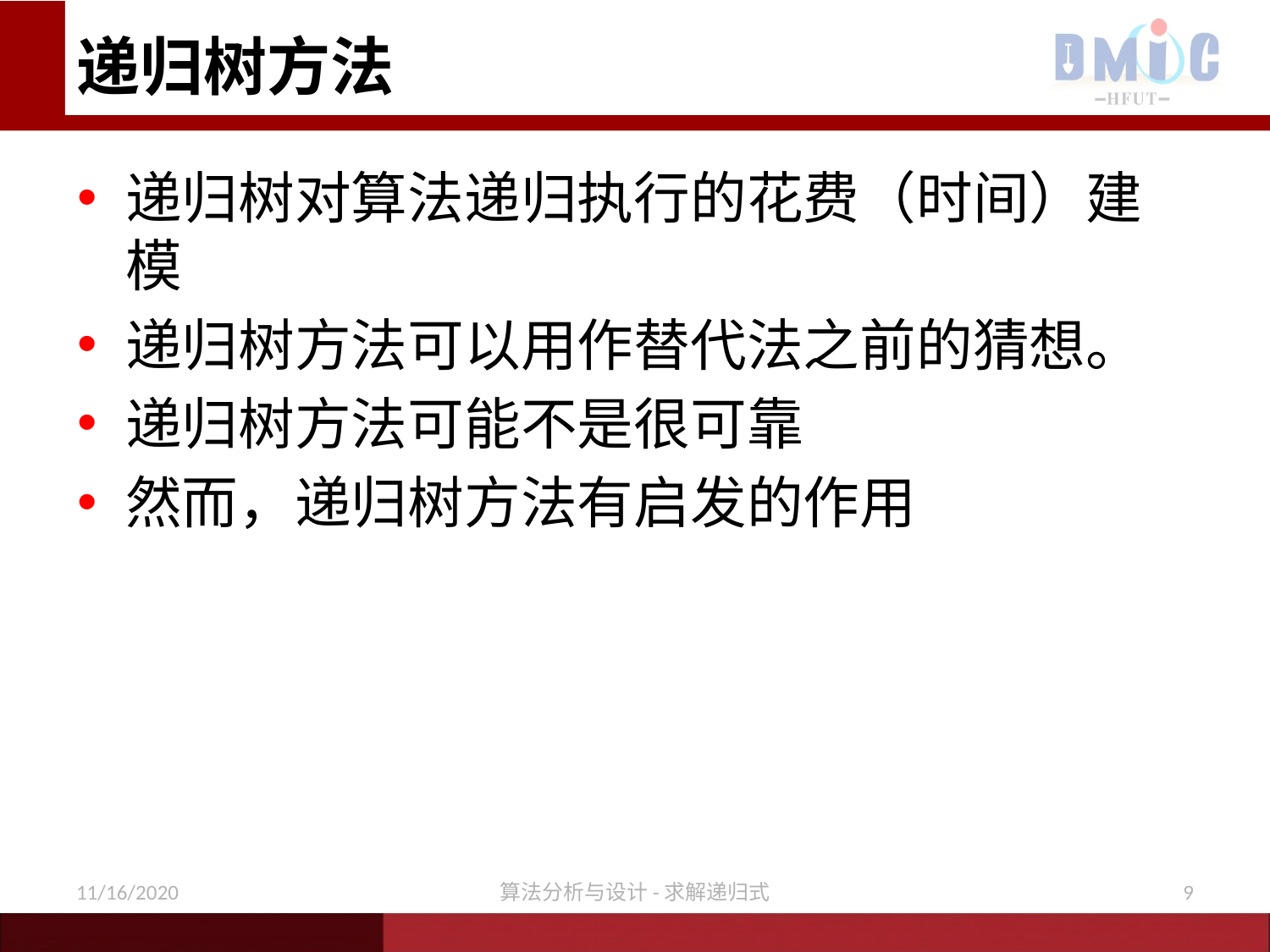

# 递归树方法
递归树对算法递归执行的花费（时间）建模
递归树方法可以用作替代法之前的猜想。
递归树方法可能不是很可靠
然而，递归树方法有启发的作用
11/16/2020
算法分析与设计-求解递归式
9